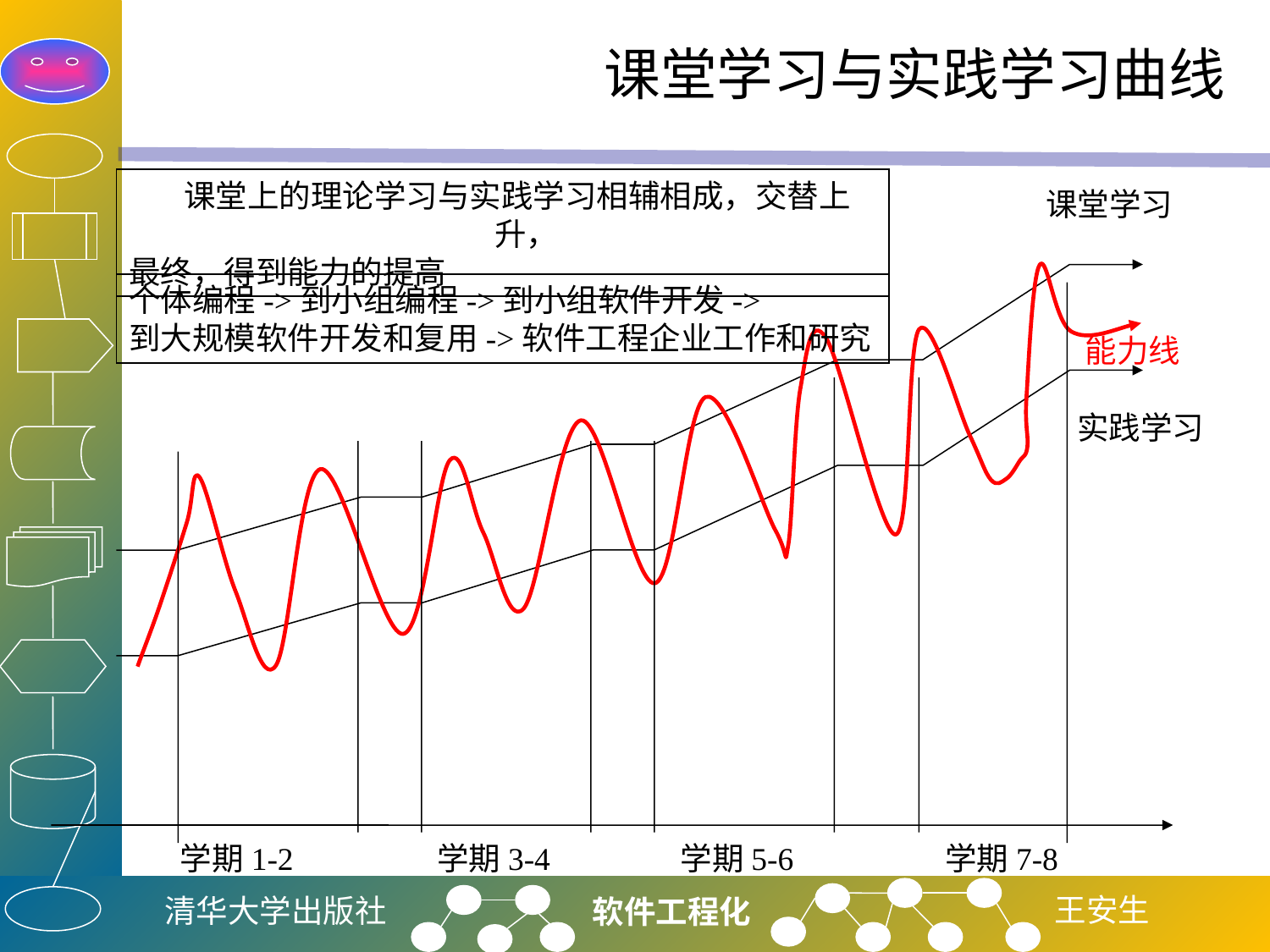

# 课堂学习与实践学习曲线
   课堂上的理论学习与实践学习相辅相成，交替上升，
最终，得到能力的提高
课堂学习

实践学习

能力线
个体编程->到小组编程->到小组软件开发->
到大规模软件开发和复用->软件工程企业工作和研究

学期1-2
学期3-4
学期5-6
学期7-8